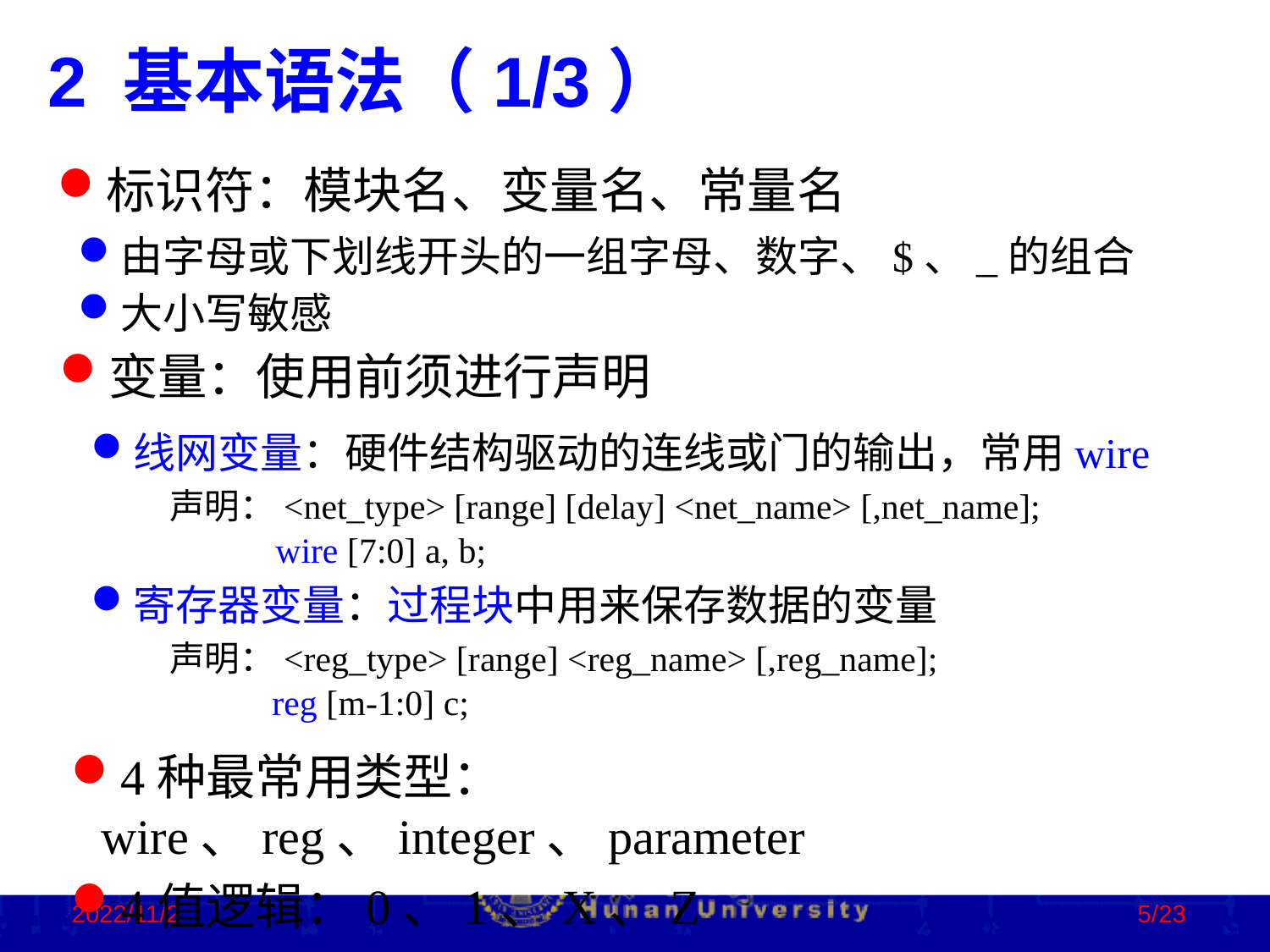

2 基本语法（1/3）
标识符：模块名、变量名、常量名
由字母或下划线开头的一组字母、数字、$、_的组合
大小写敏感
变量：使用前须进行声明
线网变量：硬件结构驱动的连线或门的输出，常用wire
    声明：<net_type> [range] [delay] <net_name> [,net_name];
                       wire [7:0] a, b;
寄存器变量：过程块中用来保存数据的变量
    声明：<reg_type> [range] <reg_name> [,reg_name];
                 reg [m-1:0] c;
4种最常用类型：wire、reg、integer、parameter
4值逻辑：0、1、X、Z
2022/11/2
5/23